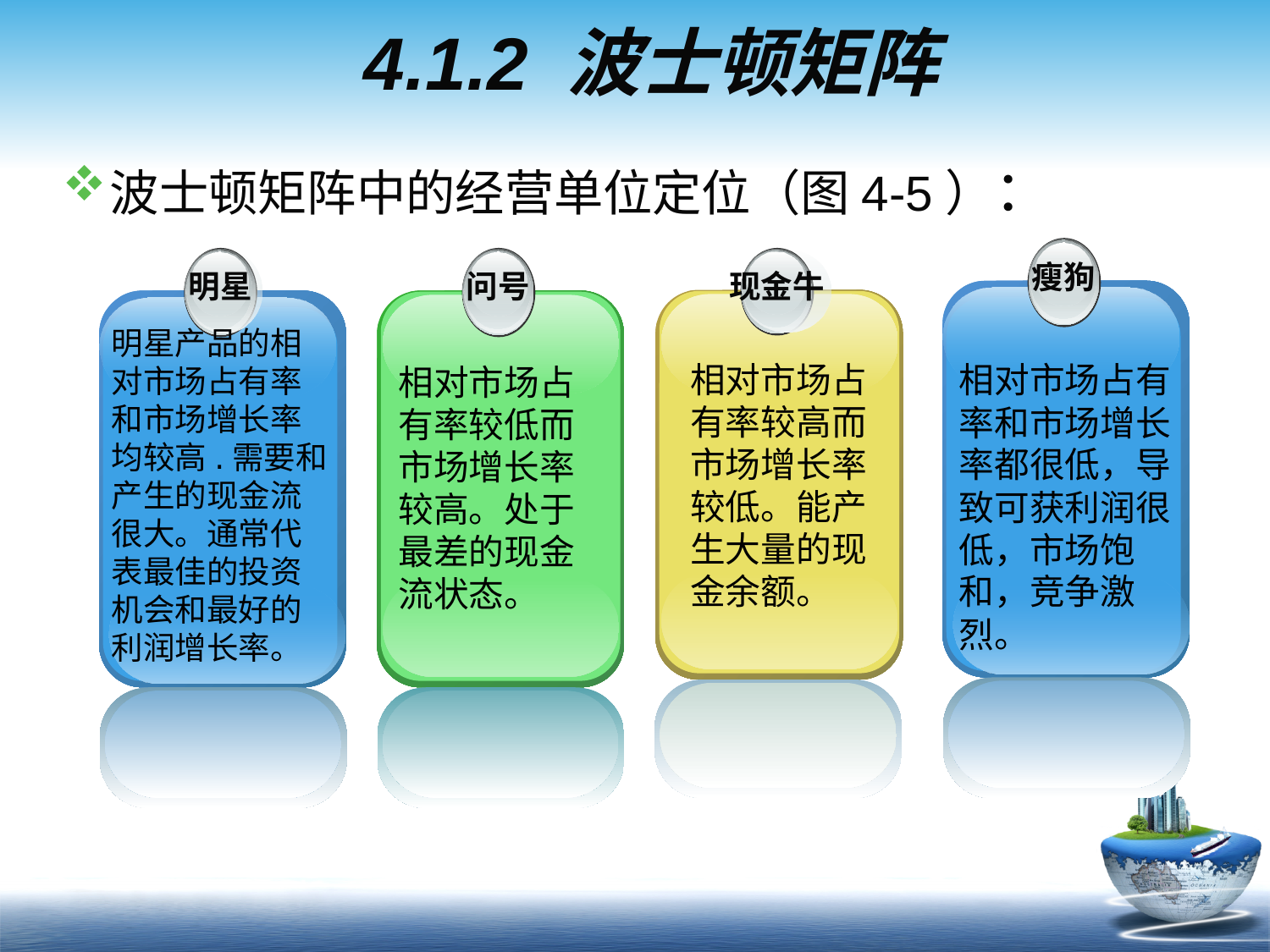

# 4.1.2 波士顿矩阵
波士顿矩阵中的经营单位定位（图4-5）：

瘦狗

相对市场占有率和市场增长率都很低，导致可获利润很低，市场饱和，竞争激烈。

明星

明星产品的相对市场占有率和市场增长率均较高.需要和产生的现金流很大。通常代表最佳的投资机会和最好的利润增长率。

问号

相对市场占有率较低而市场增长率较高。处于最差的现金流状态。

现金牛

相对市场占有率较高而市场增长率较低。能产生大量的现金余额。